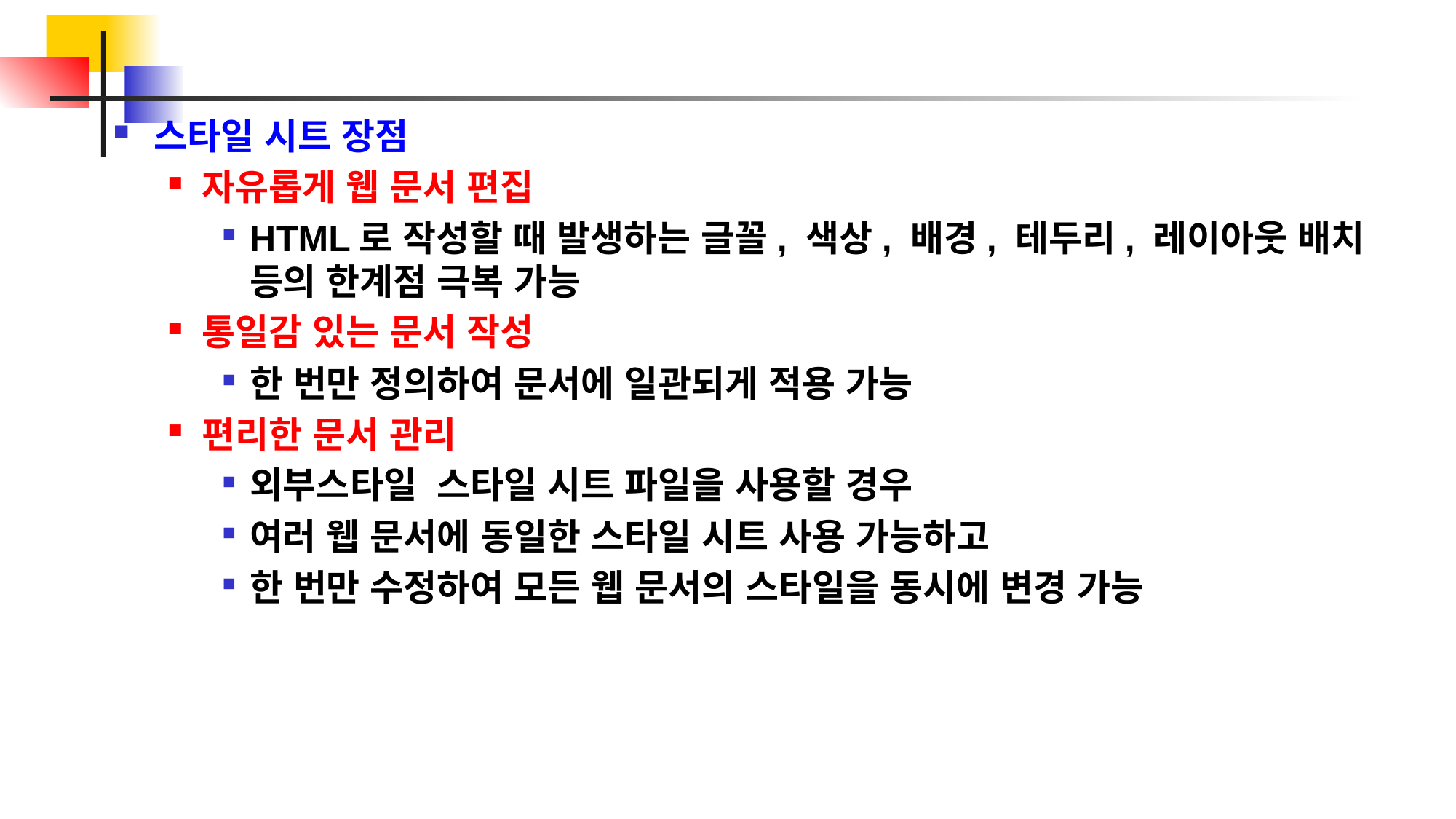

스타일 시트 장점
자유롭게 웹 문서 편집
HTML로 작성할 때 발생하는 글꼴, 색상, 배경, 테두리, 레이아웃 배치 등의 한계점 극복 가능
통일감 있는 문서 작성
한 번만 정의하여 문서에 일관되게 적용 가능
편리한 문서 관리
외부스타일  스타일 시트 파일을 사용할 경우
여러 웹 문서에 동일한 스타일 시트 사용 가능하고
한 번만 수정하여 모든 웹 문서의 스타일을 동시에 변경 가능